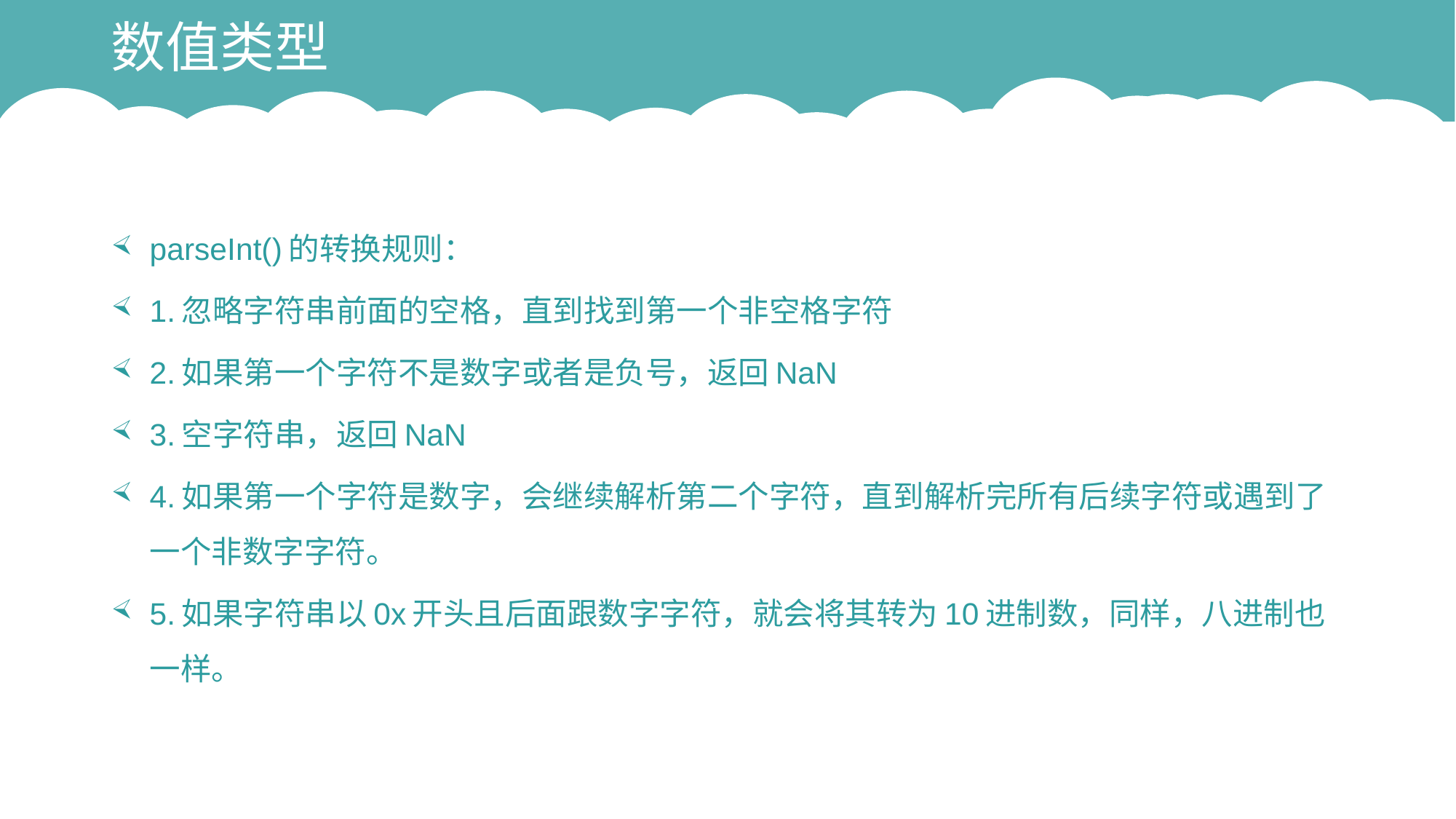

# 数值类型
parseInt()的转换规则：
1.忽略字符串前面的空格，直到找到第一个非空格字符
2.如果第一个字符不是数字或者是负号，返回NaN
3.空字符串，返回NaN
4.如果第一个字符是数字，会继续解析第二个字符，直到解析完所有后续字符或遇到了一个非数字字符。
5.如果字符串以0x开头且后面跟数字字符，就会将其转为10进制数，同样，八进制也一样。